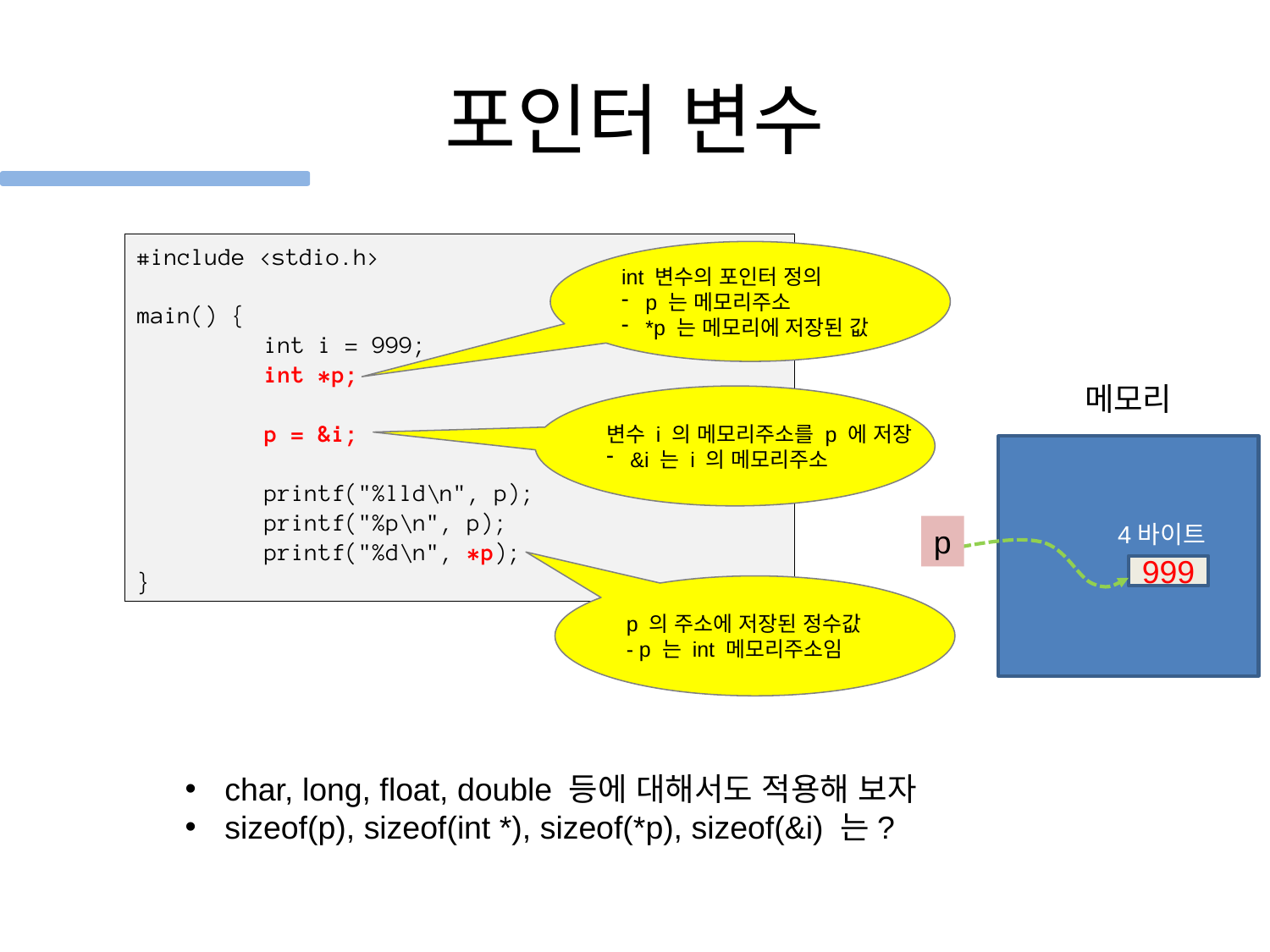

# 포인터 변수

#include <stdio.h>

main() {
	int i = 999;
	int *p;

	p = &i;

	printf("%lld\n", p);
	printf("%p\n", p);
	printf("%d\n", *p);
}
int 변수의 포인터 정의
p 는 메모리주소
*p 는 메모리에 저장된 값
메모리
변수 i 의 메모리주소를 p 에 저장
&i 는 i 의 메모리주소

4바이트
p

999
p 의 주소에 저장된 정수값
- p 는 int 메모리주소임
char, long, float, double 등에 대해서도 적용해 보자
sizeof(p), sizeof(int *), sizeof(*p), sizeof(&i) 는?